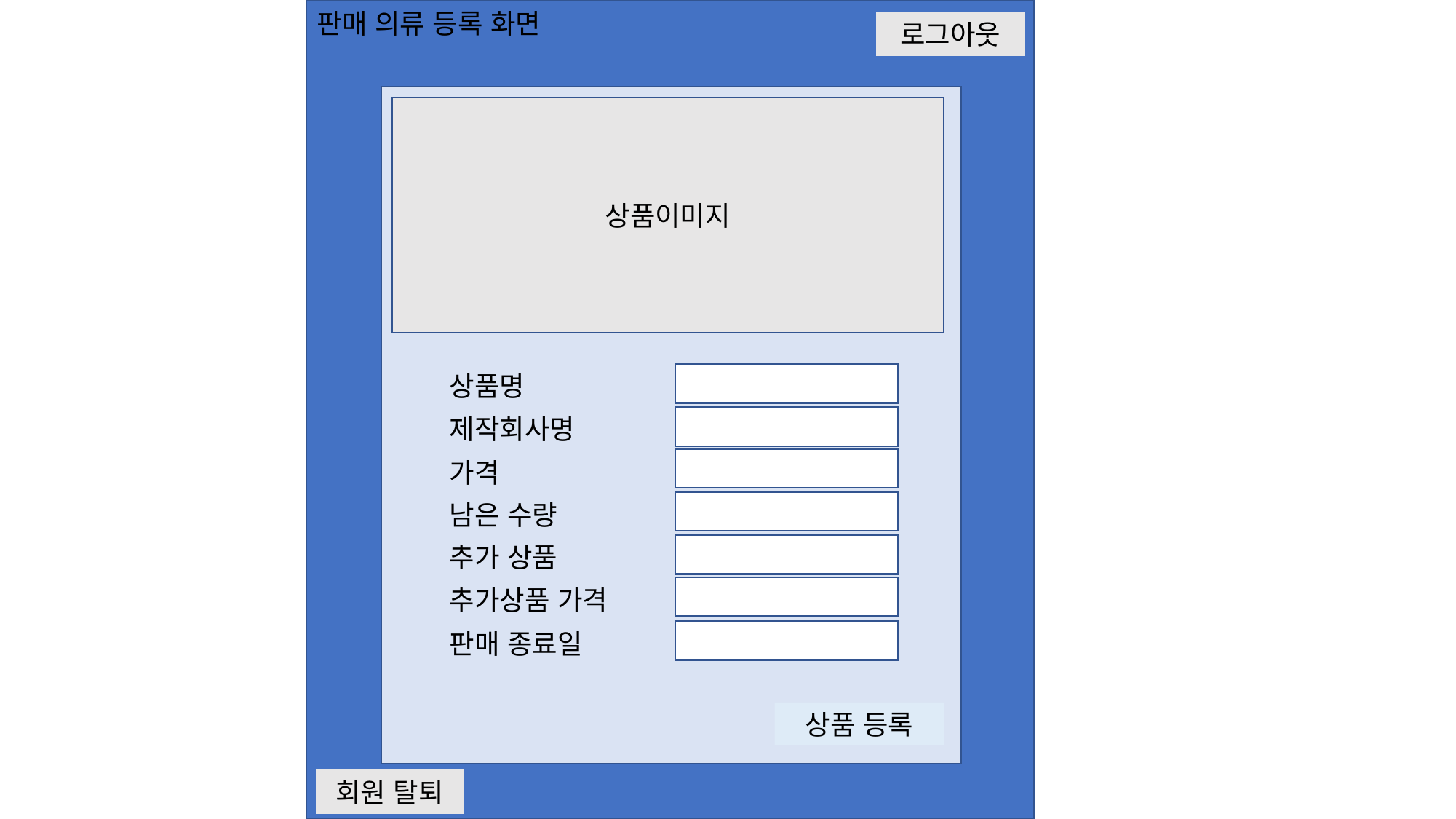

판매 의류 등록 화면
로그아웃

상품이미지

상품명
제작회사명

가격

남은 수량
추가 상품

추가상품 가격

판매 종료일
상품 등록
회원 탈퇴